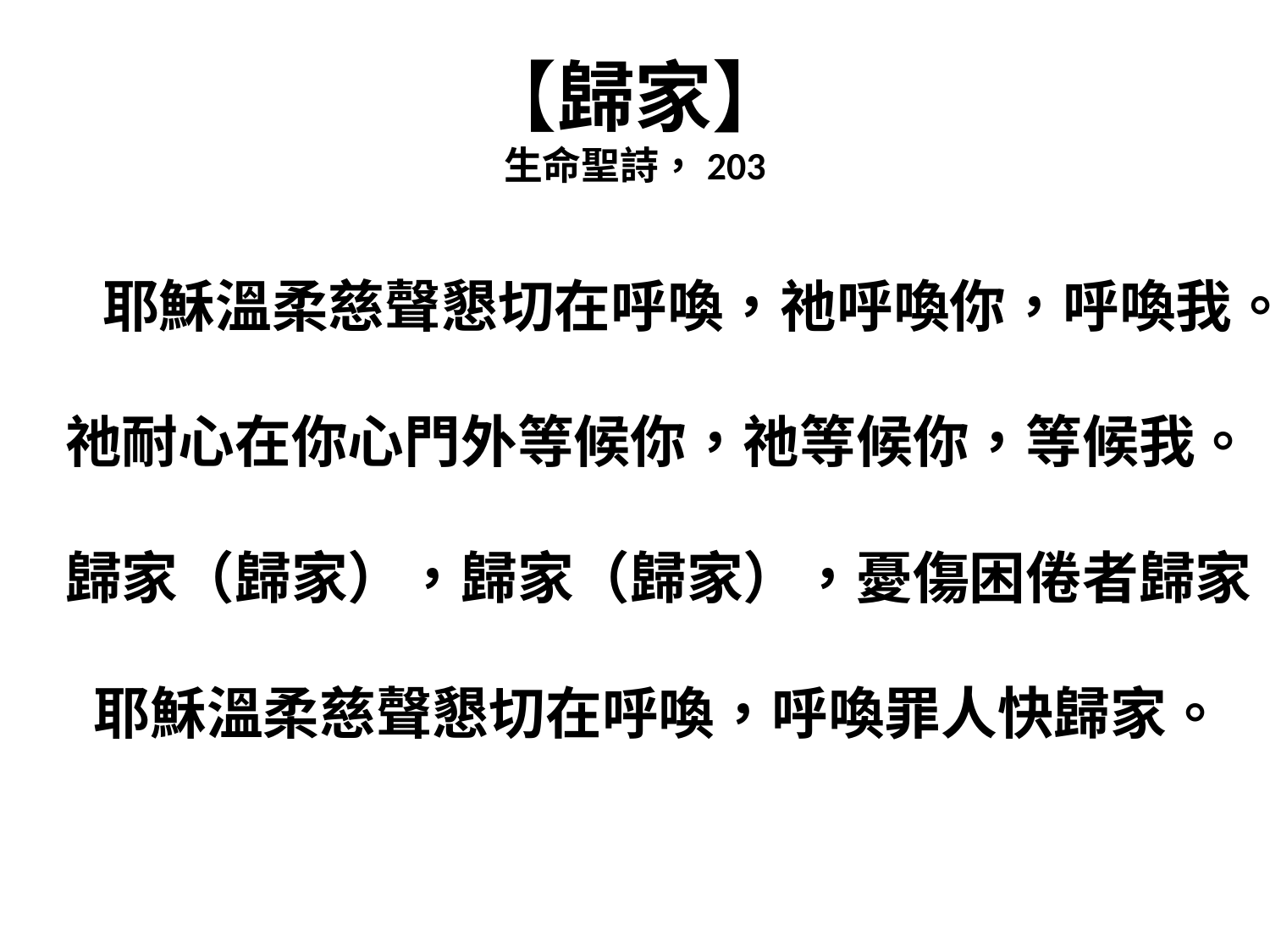

# 【歸家】 生命聖詩，203
    耶穌溫柔慈聲懇切在呼喚，祂呼喚你，呼喚我。
祂耐心在你心門外等候你，祂等候你，等候我。
歸家（歸家），歸家（歸家），憂傷困倦者歸家；
耶穌溫柔慈聲懇切在呼喚，呼喚罪人快歸家。